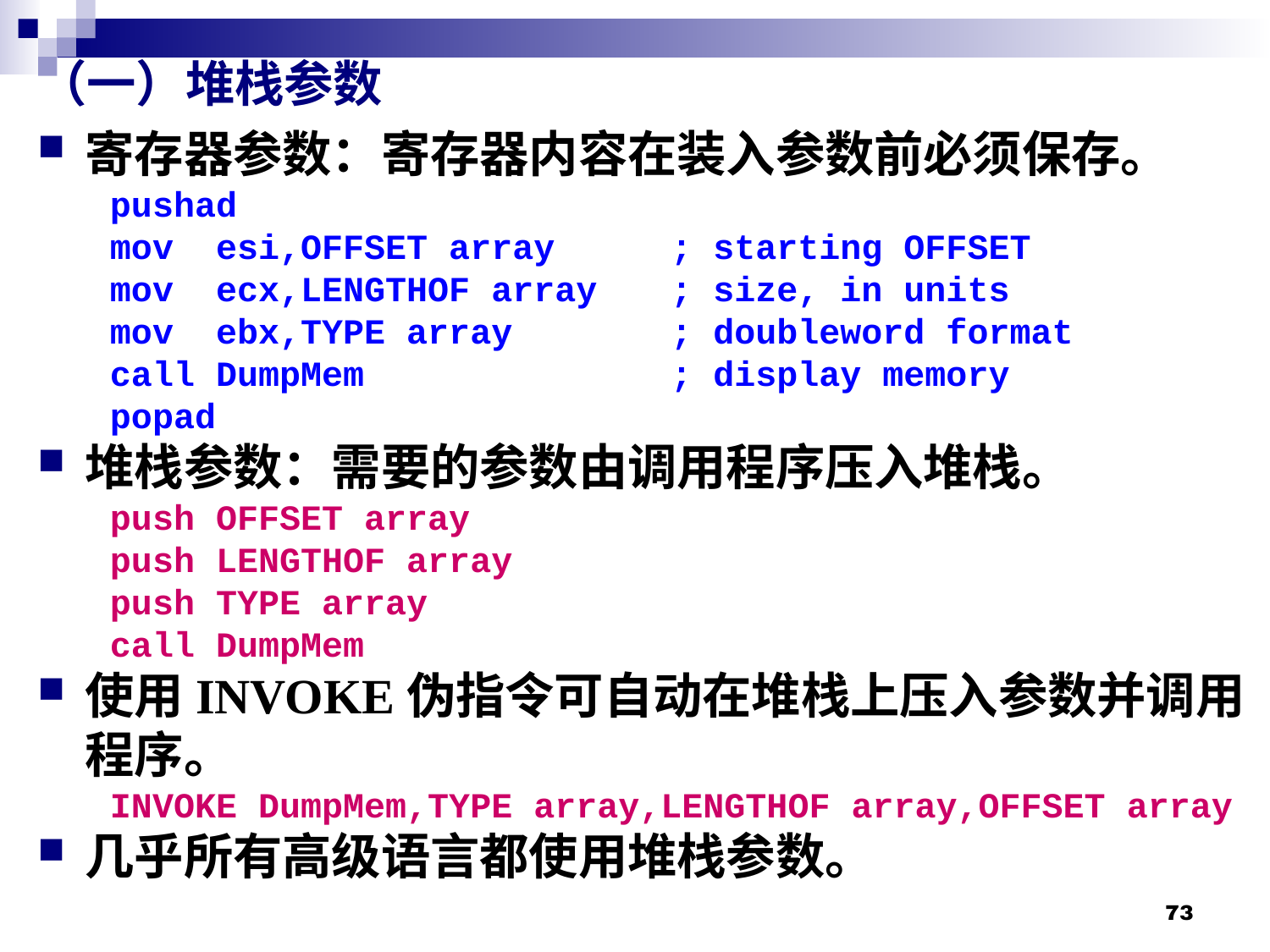

# （一）堆栈参数
寄存器参数：寄存器内容在装入参数前必须保存。
pushad
mov  esi,OFFSET array	; starting OFFSET
mov  ecx,LENGTHOF array	; size, in units
mov  ebx,TYPE array		; doubleword format
call DumpMem			; display memory
popad
堆栈参数：需要的参数由调用程序压入堆栈。
push OFFSET array
push LENGTHOF array
push TYPE array
call DumpMem
使用INVOKE伪指令可自动在堆栈上压入参数并调用程序。
INVOKE DumpMem,TYPE array,LENGTHOF array,OFFSET array
几乎所有高级语言都使用堆栈参数。
73